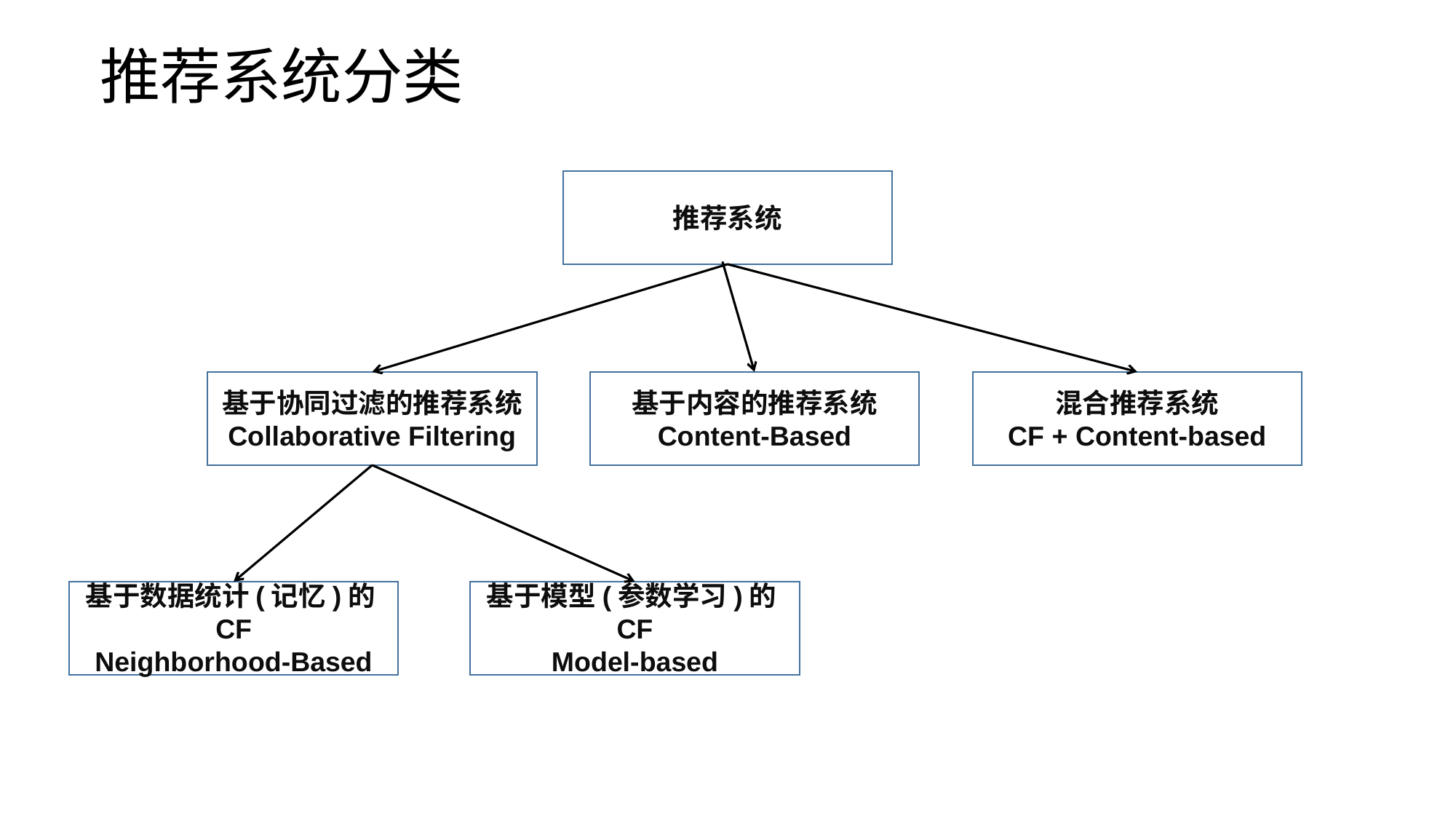

# 推荐系统分类
推荐系统
基于协同过滤的推荐系统
Collaborative Filtering
基于内容的推荐系统
Content-Based
混合推荐系统
CF + Content-based
基于数据统计(记忆)的CF
Neighborhood-Based
基于模型(参数学习)的CF
Model-based